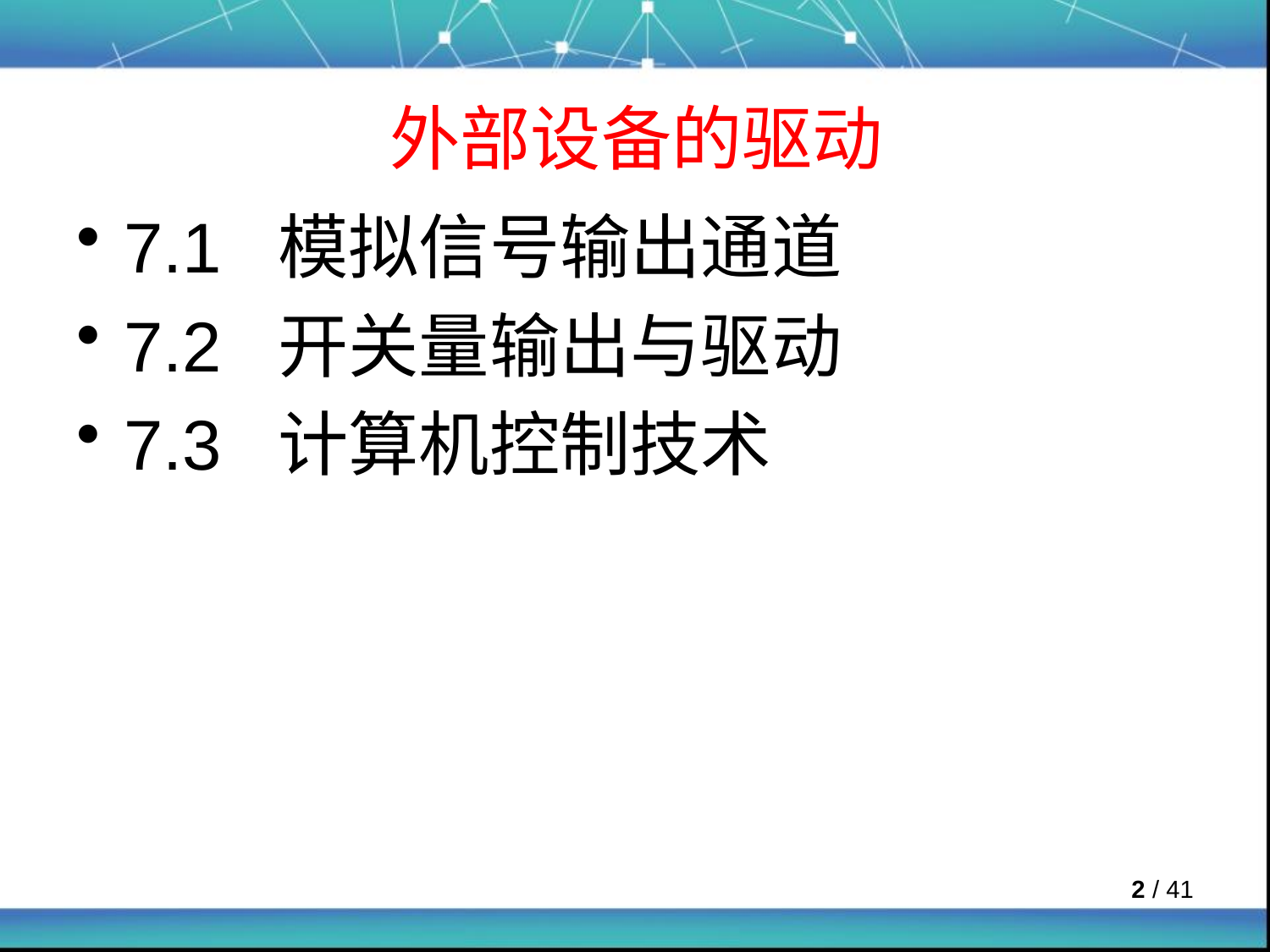

# 外部设备的驱动
7.1  模拟信号输出通道
7.2  开关量输出与驱动
7.3  计算机控制技术
2 / 41